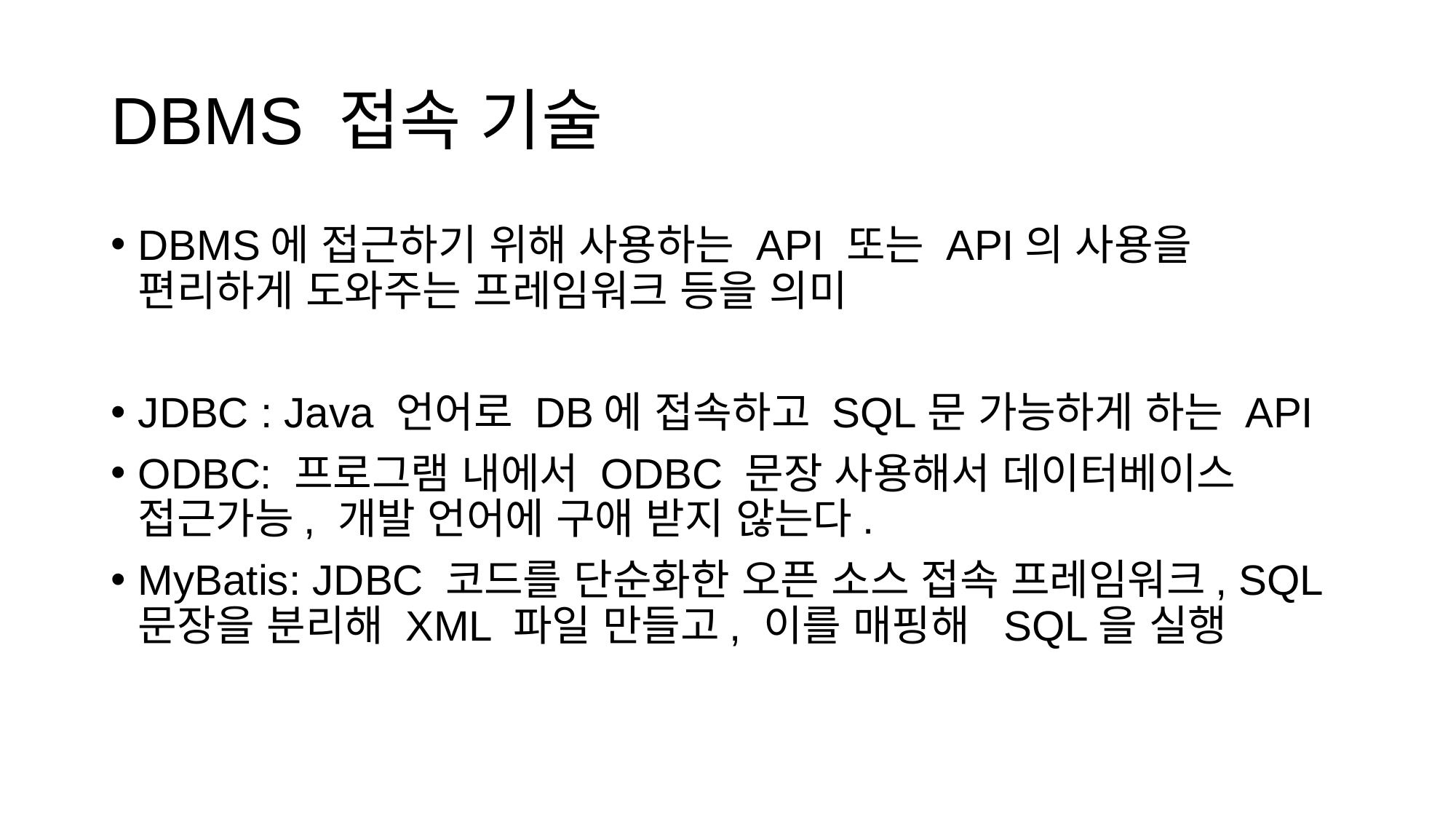

# DBMS 접속 기술
DBMS에 접근하기 위해 사용하는 API 또는 API의 사용을 편리하게 도와주는 프레임워크 등을 의미

JDBC : Java 언어로 DB에 접속하고 SQL문 가능하게 하는 API
ODBC: 프로그램 내에서 ODBC 문장 사용해서 데이터베이스 접근가능, 개발 언어에 구애 받지 않는다.
MyBatis: JDBC 코드를 단순화한 오픈 소스 접속 프레임워크, SQL 문장을 분리해 XML 파일 만들고, 이를 매핑해  SQL을 실행